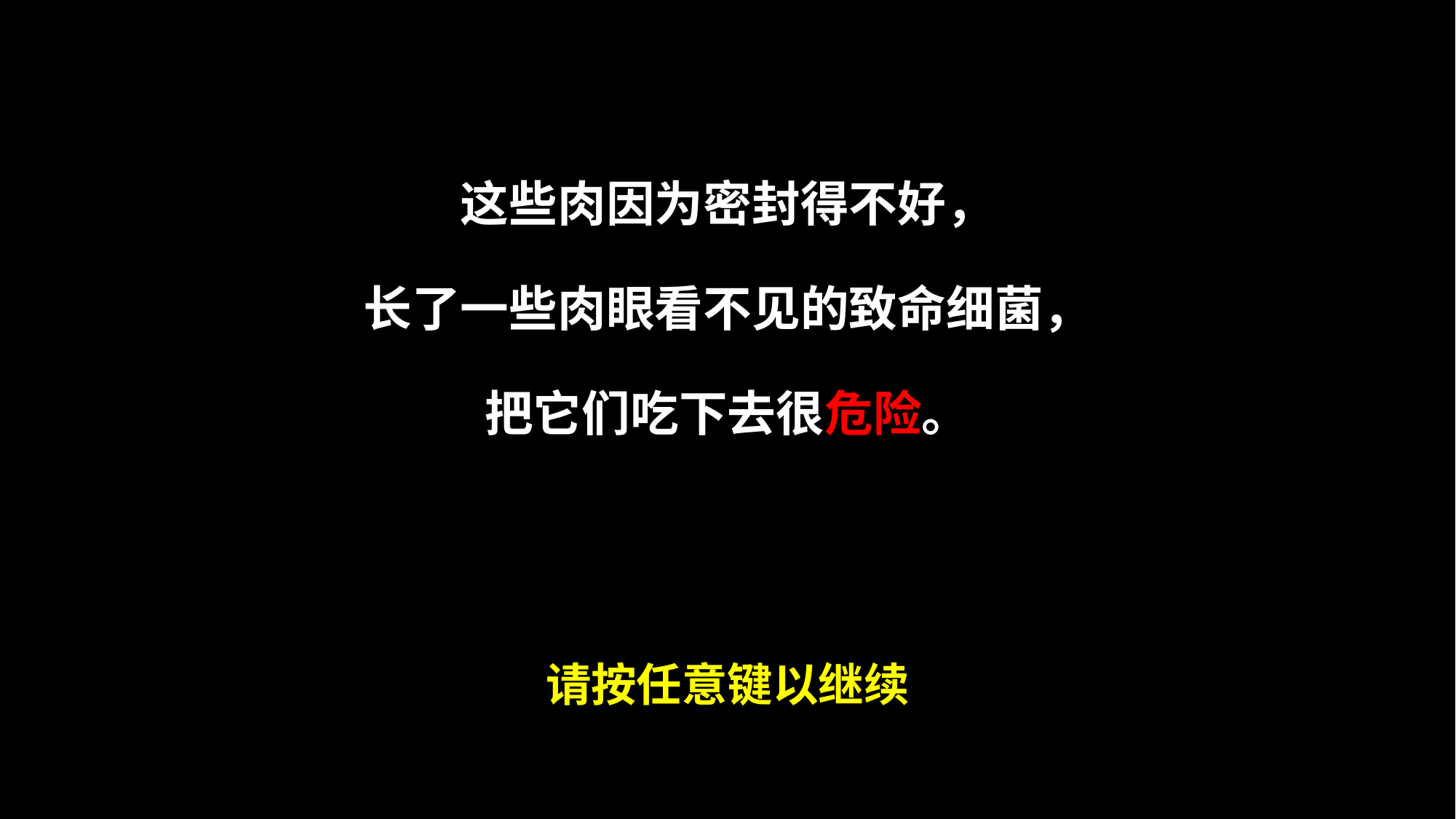

# 这些肉因为密封得不好， 长了一些肉眼看不见的致命细菌， 把它们吃下去很危险。
请按任意键以继续